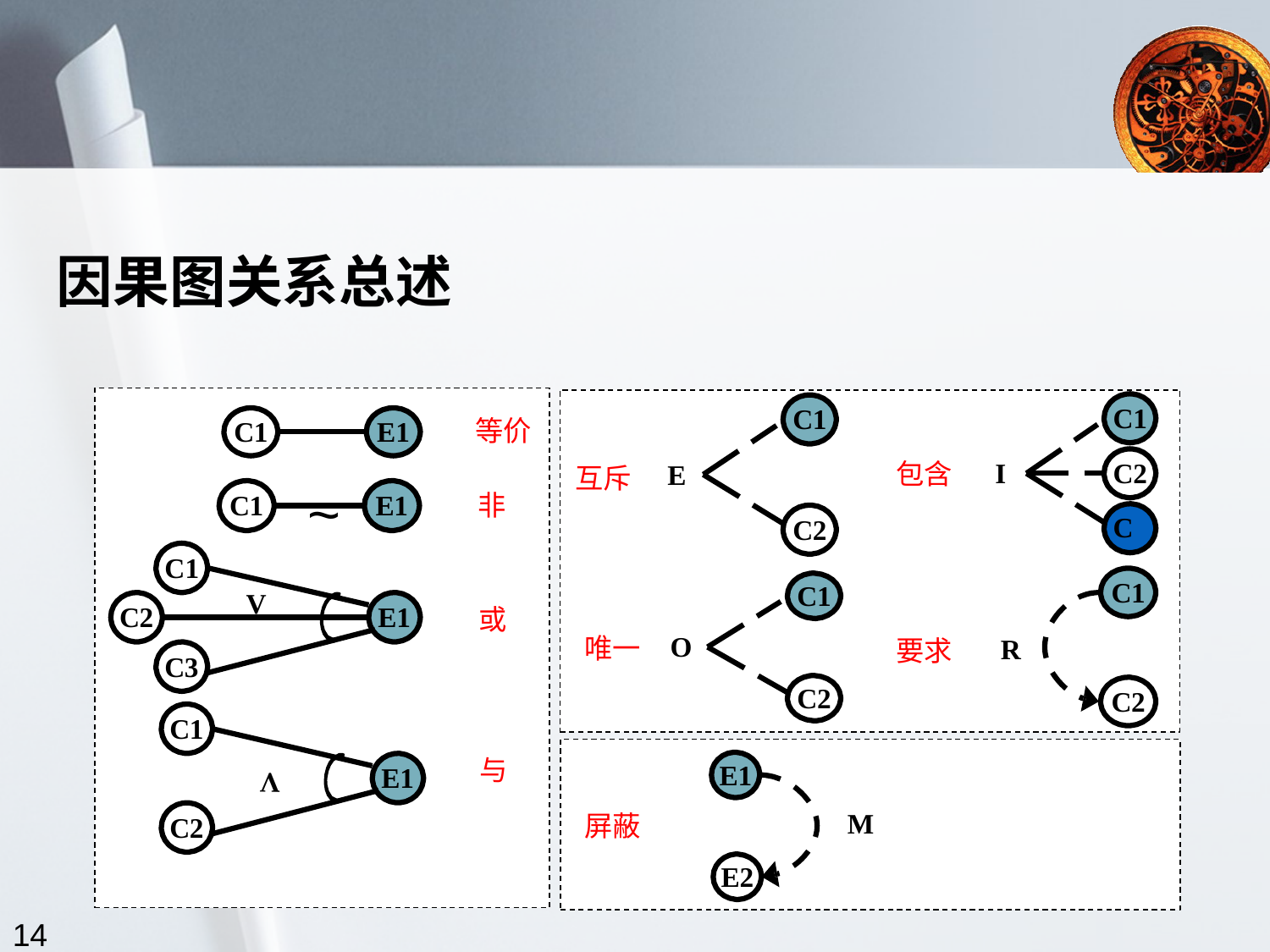

因果图关系总述
C1 C2 C3

C1

等价
C1
E1

I
包含
E
互斥

~

非
C1
E1

C2

C1

C1
C1
V

C2
E1

或

O

唯一
R
要求

C3

C2
C2

C1

与

E1
E1
V

M
屏蔽
C2

E2
14